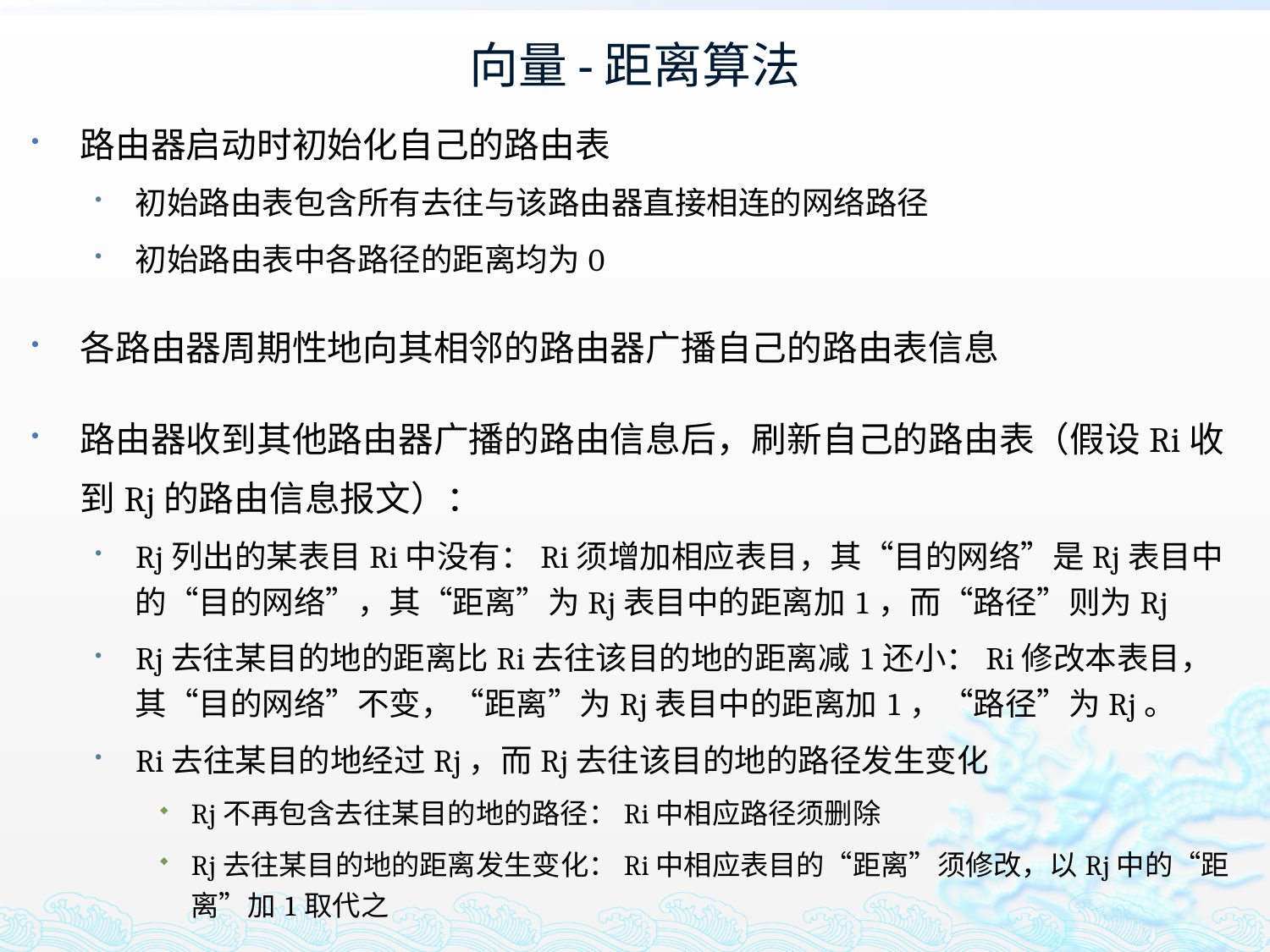

# 向量-距离算法
路由器启动时初始化自己的路由表
初始路由表包含所有去往与该路由器直接相连的网络路径
初始路由表中各路径的距离均为0
各路由器周期性地向其相邻的路由器广播自己的路由表信息
路由器收到其他路由器广播的路由信息后，刷新自己的路由表（假设Ri收到Rj的路由信息报文）：
Rj列出的某表目Ri中没有：Ri须增加相应表目，其“目的网络”是Rj表目中的“目的网络”，其“距离”为Rj表目中的距离加1，而“路径”则为Rj
Rj去往某目的地的距离比Ri去往该目的地的距离减1还小：Ri修改本表目，其“目的网络”不变，“距离”为Rj表目中的距离加1，“路径”为Rj。
Ri去往某目的地经过Rj，而Rj去往该目的地的路径发生变化
Rj不再包含去往某目的地的路径：Ri中相应路径须删除
Rj去往某目的地的距离发生变化：Ri中相应表目的“距离”须修改，以Rj中的“距离”加1取代之